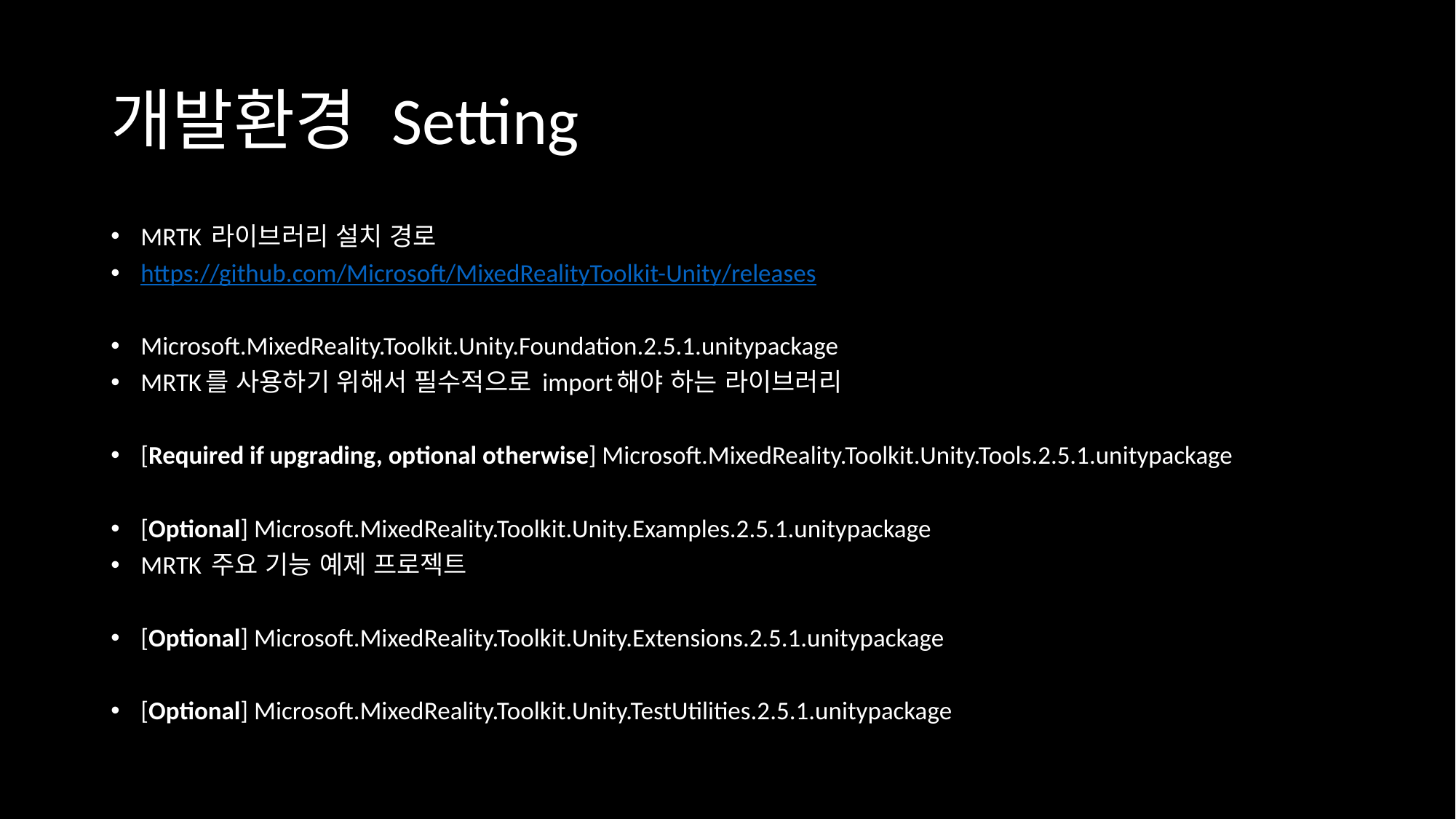

# 개발환경 Setting
MRTK 라이브러리 설치 경로
https://github.com/Microsoft/MixedRealityToolkit-Unity/releases

Microsoft.MixedReality.Toolkit.Unity.Foundation.2.5.1.unitypackage
MRTK를 사용하기 위해서 필수적으로 import해야 하는 라이브러리

[Required if upgrading, optional otherwise] Microsoft.MixedReality.Toolkit.Unity.Tools.2.5.1.unitypackage

[Optional] Microsoft.MixedReality.Toolkit.Unity.Examples.2.5.1.unitypackage
MRTK 주요 기능 예제 프로젝트

[Optional] Microsoft.MixedReality.Toolkit.Unity.Extensions.2.5.1.unitypackage

[Optional] Microsoft.MixedReality.Toolkit.Unity.TestUtilities.2.5.1.unitypackage